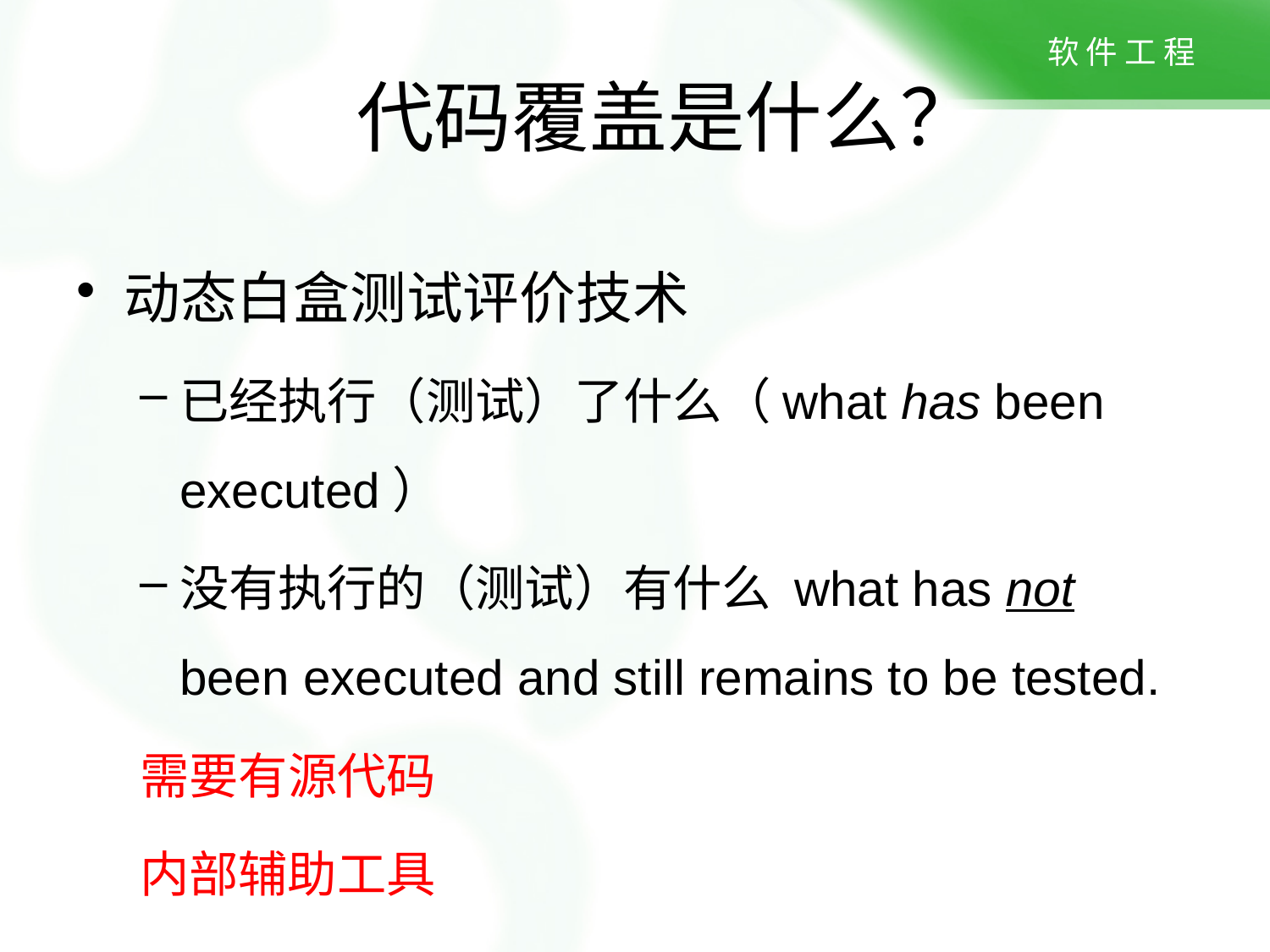

# 代码覆盖是什么？
动态白盒测试评价技术
已经执行（测试）了什么（what has been executed）
没有执行的（测试）有什么 what has not been executed and still remains to be tested.
需要有源代码
内部辅助工具